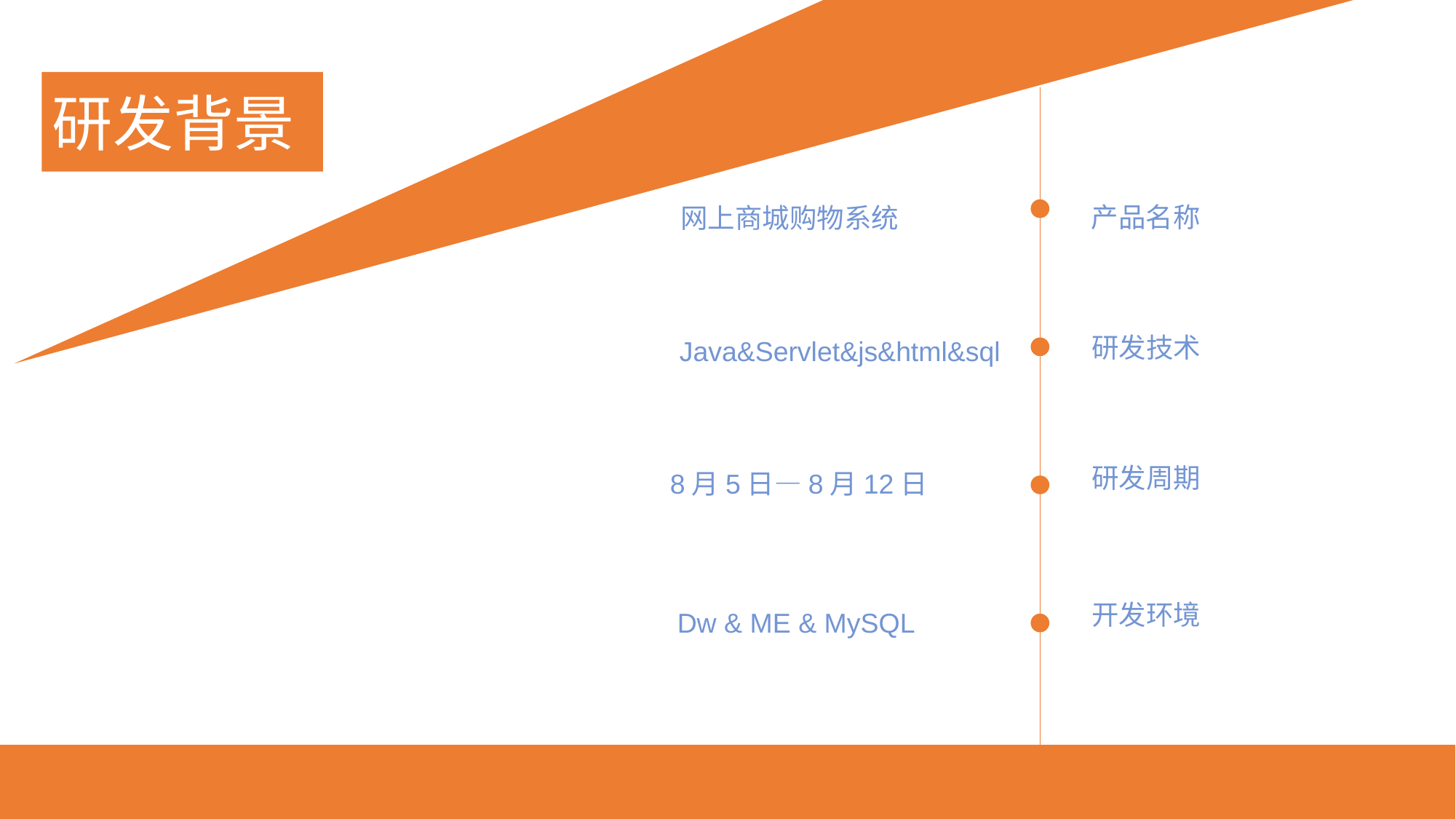

研发背景

产品名称
网上商城购物系统
研发技术
Java&Servlet&js&html&sql

研发周期
8月5日—8月12日

开发环境
Dw & ME & MySQL